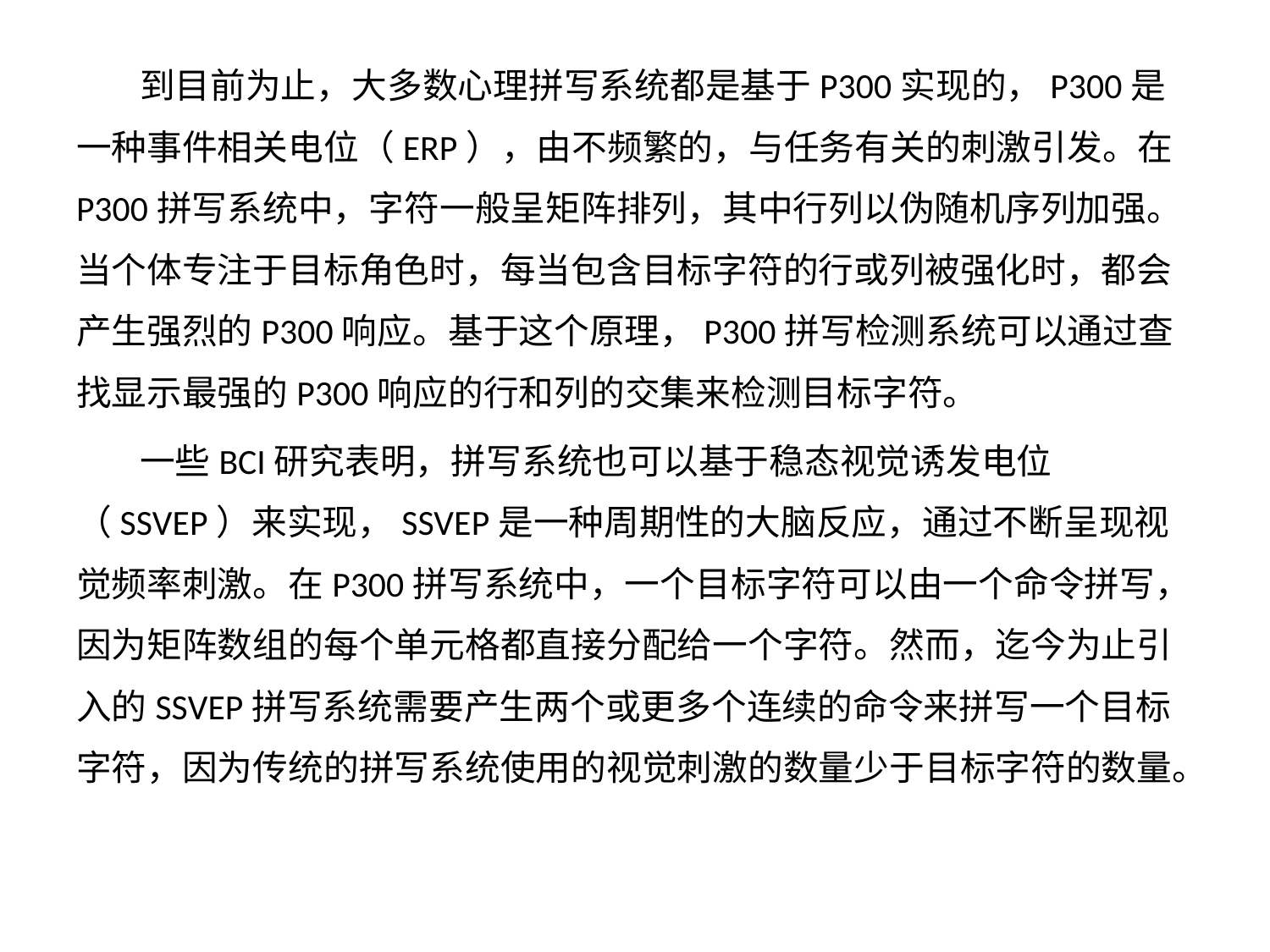

#
到目前为止，大多数心理拼写系统都是基于P300实现的，P300是一种事件相关电位（ERP），由不频繁的，与任务有关的刺激引发。在P300拼写系统中，字符一般呈矩阵排列，其中行列以伪随机序列加强。当个体专注于目标角色时，每当包含目标字符的行或列被强化时，都会产生强烈的P300响应。基于这个原理，P300拼写检测系统可以通过查找显示最强的P300响应的行和列的交集来检测目标字符。
一些BCI研究表明，拼写系统也可以基于稳态视觉诱发电位（SSVEP）来实现，SSVEP是一种周期性的大脑反应，通过不断呈现视觉频率刺激。在P300拼写系统中，一个目标字符可以由一个命令拼写，因为矩阵数组的每个单元格都直接分配给一个字符。然而，迄今为止引入的SSVEP拼写系统需要产生两个或更多个连续的命令来拼写一个目标字符，因为传统的拼写系统使用的视觉刺激的数量少于目标字符的数量。